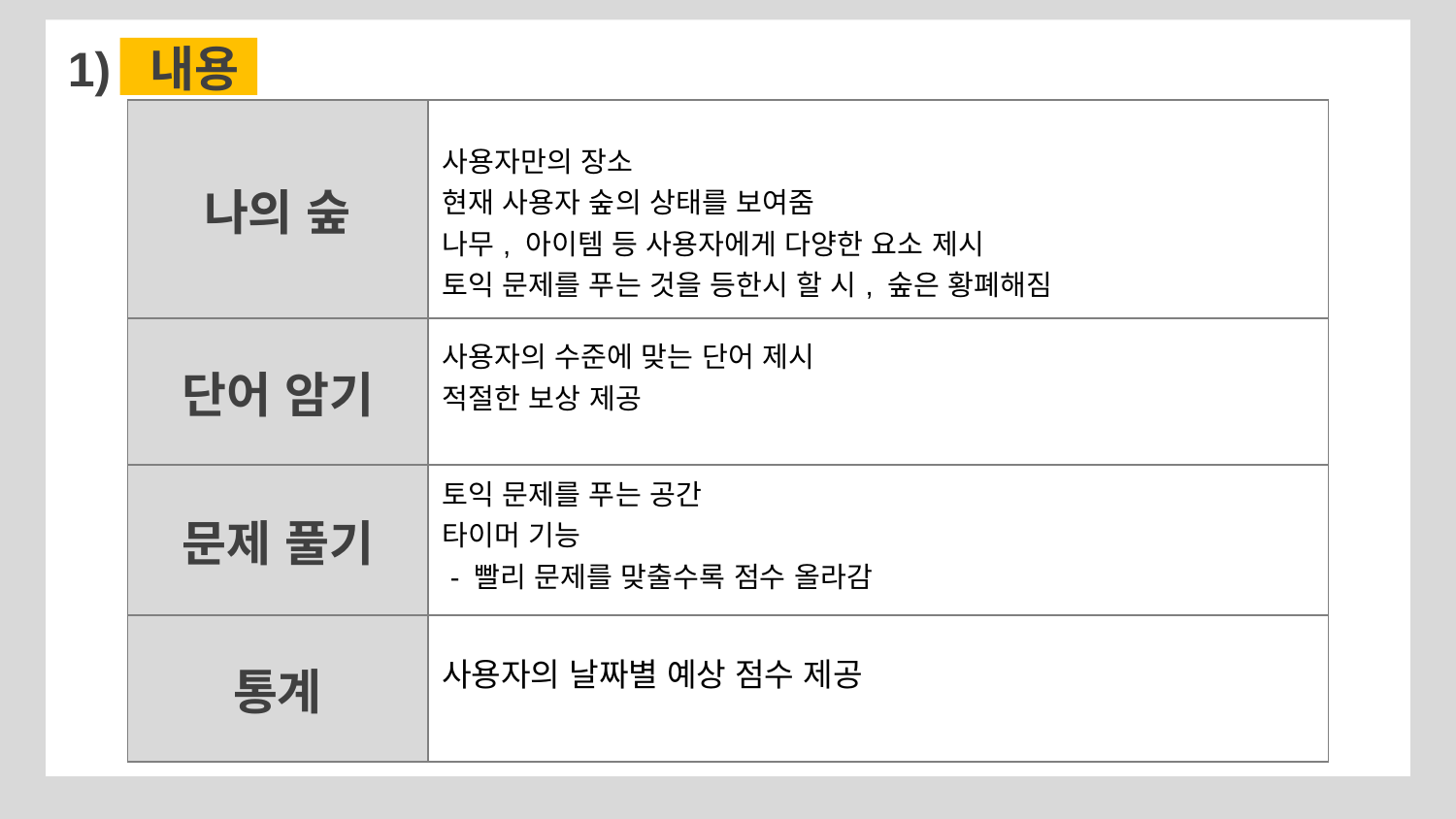

1)  내용

| 나의 숲 | 사용자만의 장소 현재 사용자 숲의 상태를 보여줌 나무, 아이템 등 사용자에게 다양한 요소 제시 토익 문제를 푸는 것을 등한시 할 시, 숲은 황폐해짐 |
| --- | --- |
| 단어 암기 | 사용자의 수준에 맞는 단어 제시 적절한 보상 제공 |
| 문제 풀기 | 토익 문제를 푸는 공간 타이머 기능 - 빨리 문제를 맞출수록 점수 올라감 |
| 통계 | 사용자의 날짜별 예상 점수 제공 |